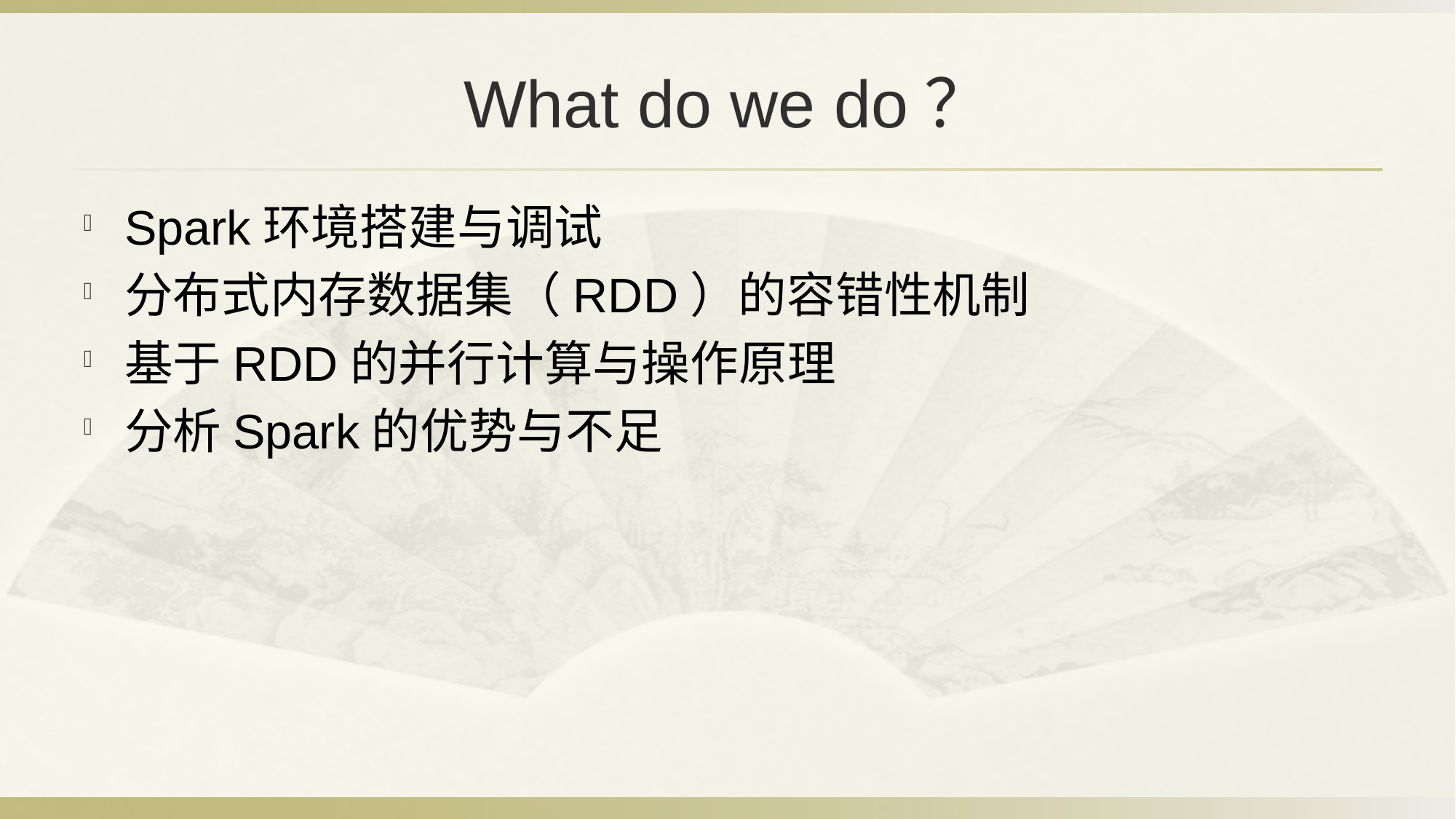

# What do we do？
Spark环境搭建与调试
分布式内存数据集（RDD）的容错性机制
基于RDD的并行计算与操作原理
分析Spark的优势与不足